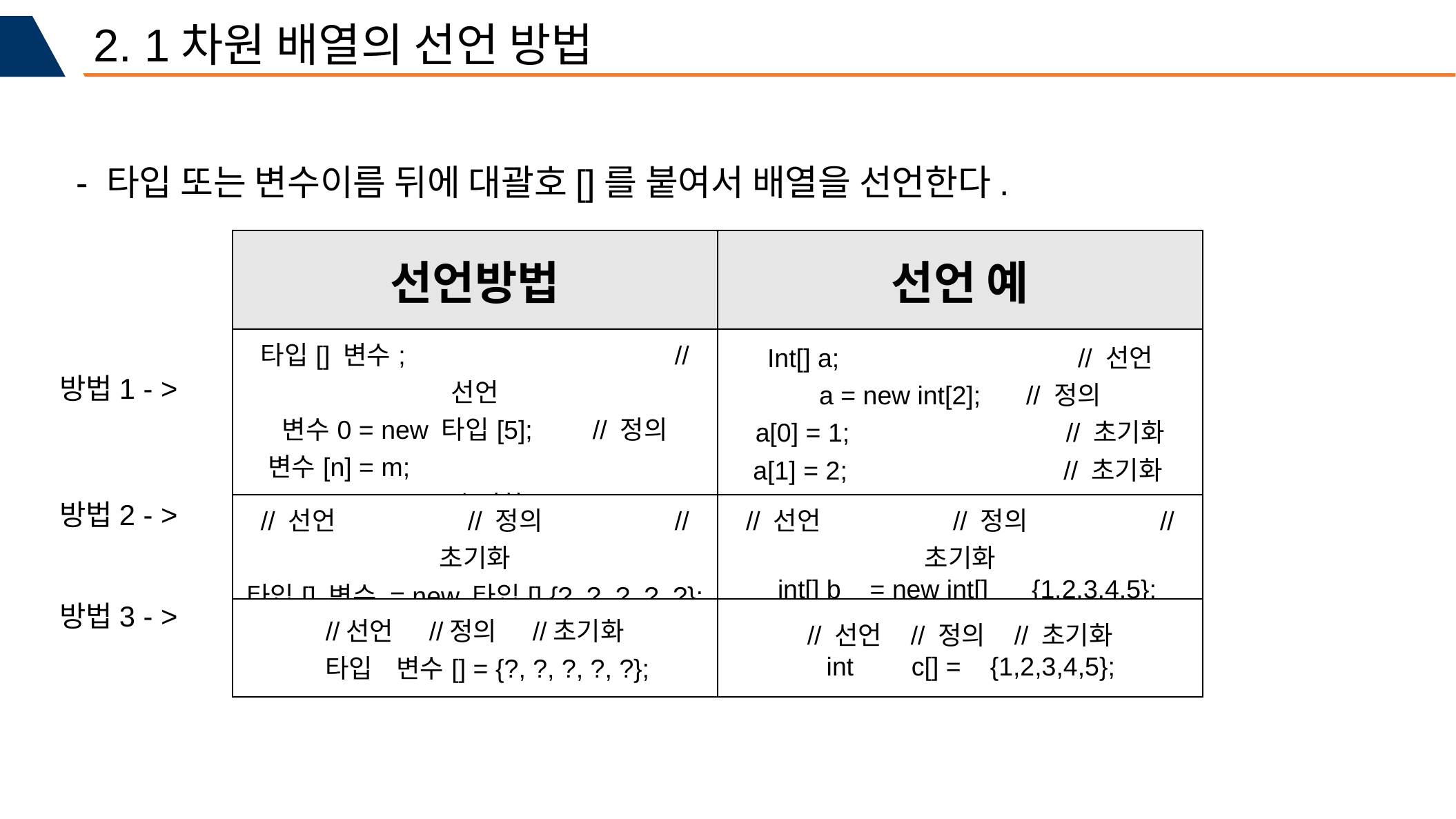

2. 1차원 배열의 선언 방법

- 타입 또는 변수이름 뒤에 대괄호[]를 붙여서 배열을 선언한다.
| 선언방법 | 선언 예 |
| --- | --- |
| 타입[] 변수; // 선언 변수0 = new 타입[5]; // 정의 변수[n] = m; //초기화 | Int[] a; // 선언 a = new int[2]; // 정의 a[0] = 1; // 초기화 a[1] = 2; // 초기화 |
| // 선언 // 정의 // 초기화 타입[] 변수 = new 타입[] {?, ?, ?, ?, ?}; | // 선언 // 정의 // 초기화 int[] b = new int[] {1,2,3,4,5}; |
| //선언 //정의 //초기화 타입 변수[] = {?, ?, ?, ?, ?}; | // 선언 // 정의 // 초기화 int c[] = {1,2,3,4,5}; |
방법1 - >
방법2 - >
방법3 - >